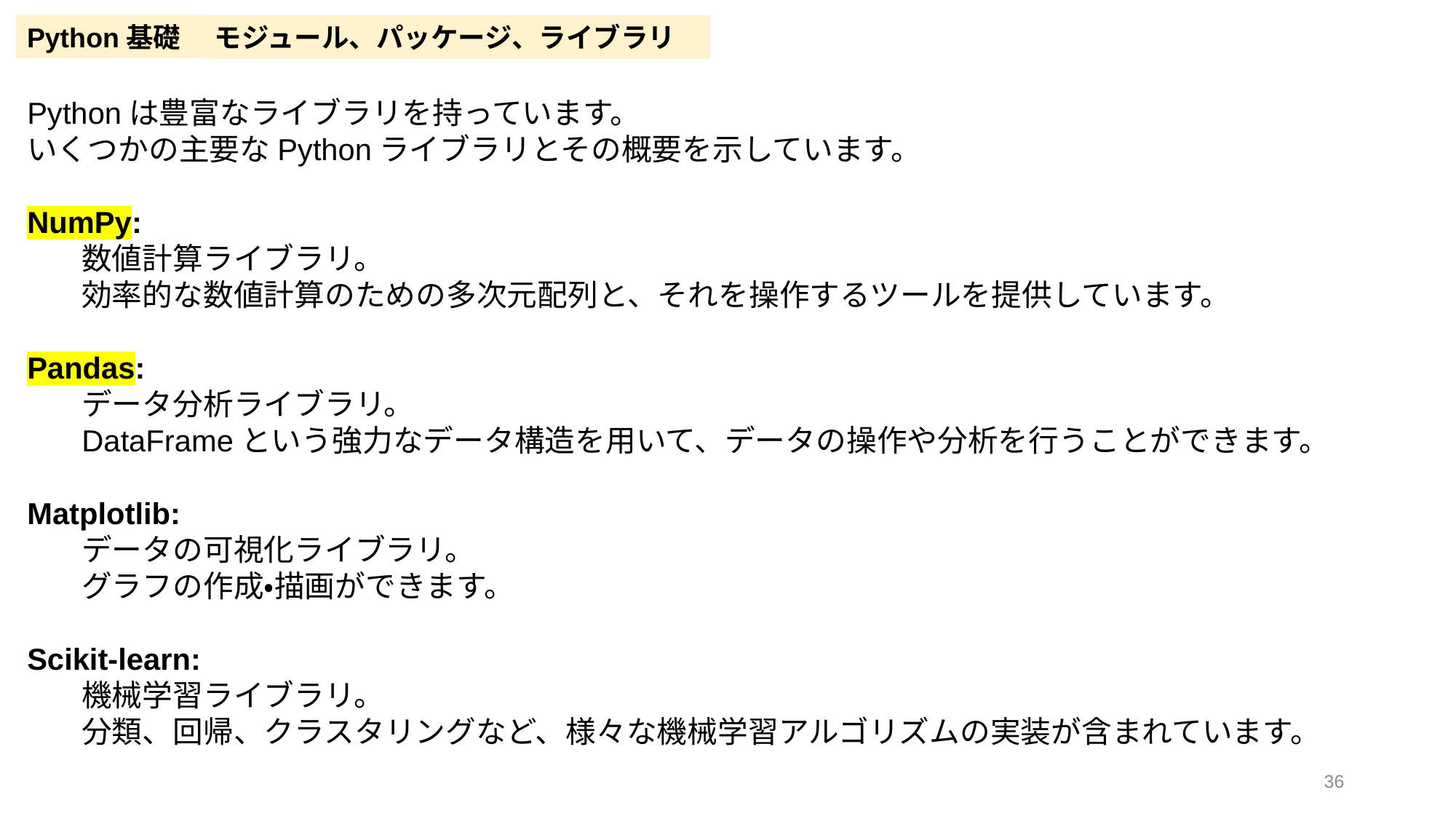

Python基礎
モジュール、パッケージ、ライブラリ
Pythonは豊富なライブラリを持っています。
いくつかの主要なPythonライブラリとその概要を示しています。

NumPy:
数値計算ライブラリ。
効率的な数値計算のための多次元配列と、それを操作するツールを提供しています。

Pandas:
データ分析ライブラリ。
DataFrameという強力なデータ構造を用いて、データの操作や分析を行うことができます。

Matplotlib:
データの可視化ライブラリ。
グラフの作成・描画ができます。

Scikit-learn:
機械学習ライブラリ。
分類、回帰、クラスタリングなど、様々な機械学習アルゴリズムの実装が含まれています。
36